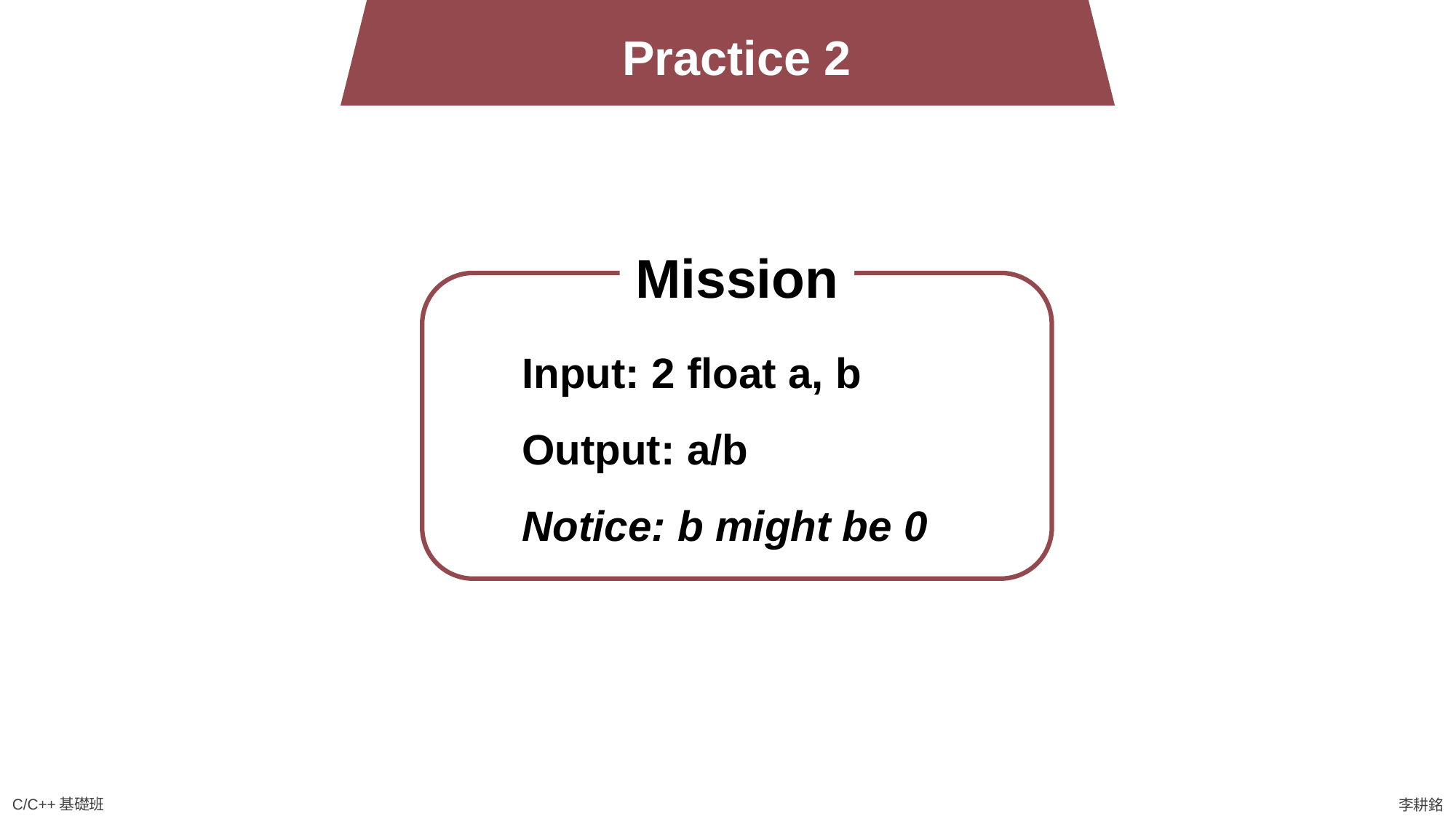

Practice 2
Mission

Input: 2 float a, b
Output: a/b
Notice: b might be 0
C/C++基礎班
李耕銘